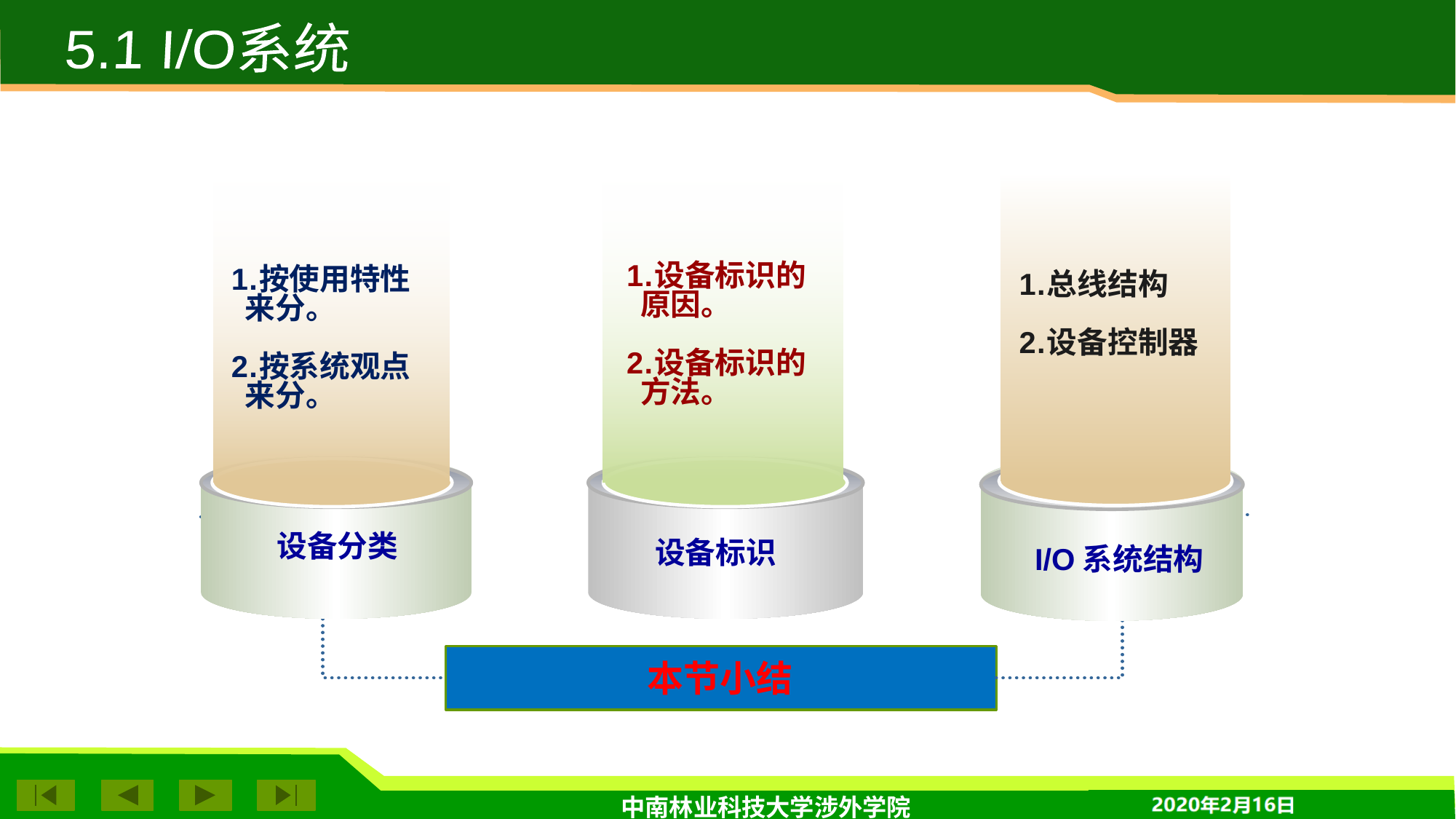

5.1 I/O系统

设备标识的原因。

设备标识的方法。

按使用特性来分。

按系统观点来分。

总线结构

设备控制器

设备分类
设备标识
I/O系统结构

本节小结